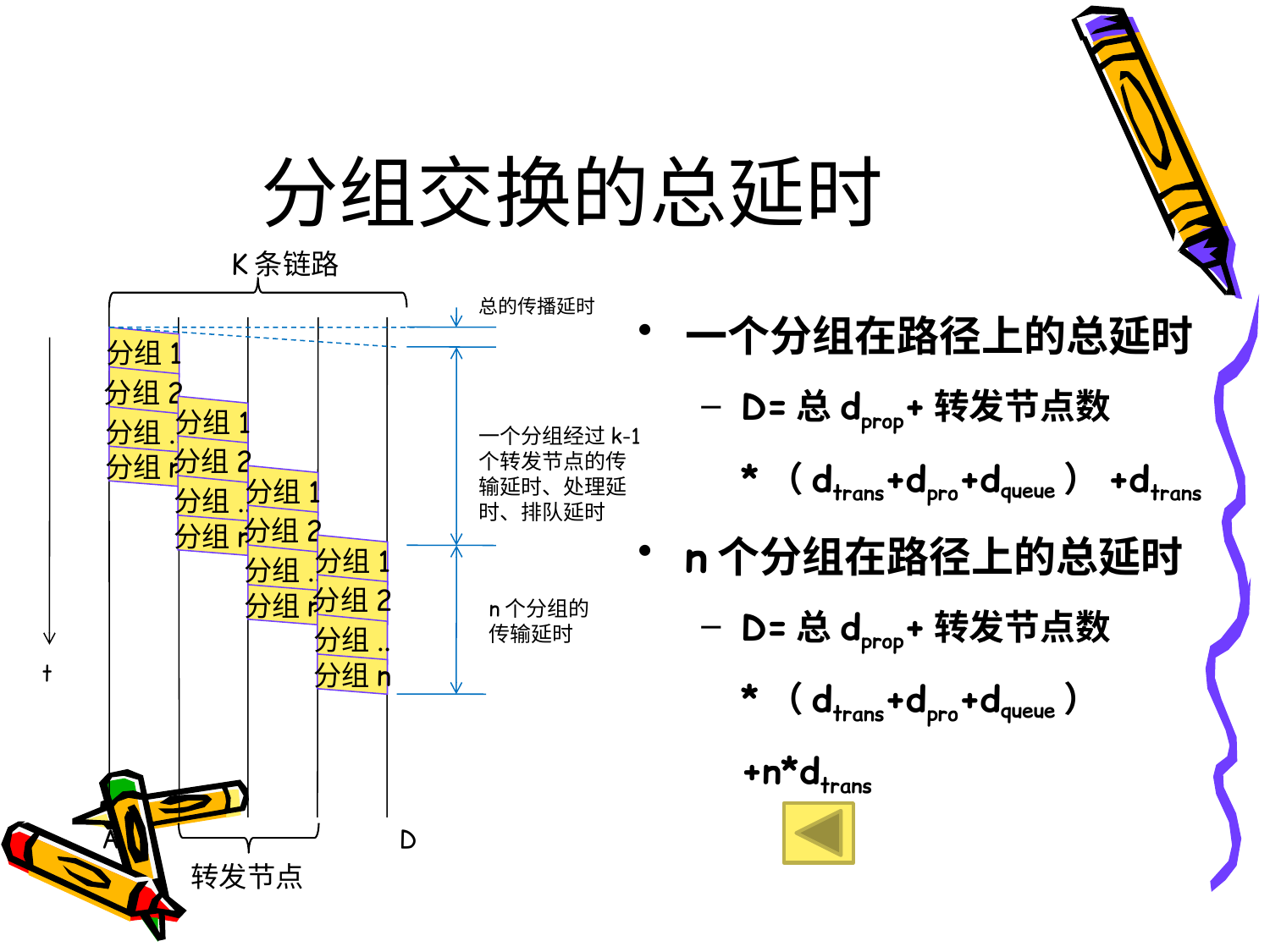

# 分组交换的总延时

K条链路
一个分组在路径上的总延时
D=总dprop+转发节点数*（dtrans+dpro+dqueue）+dtrans
n个分组在路径上的总延时
D=总dprop+转发节点数*（dtrans+dpro+dqueue）+n*dtrans
总的传播延时

分组1
分组2
分组..
分组n
分组1
分组2
分组..
分组n
一个分组经过k-1个转发节点的传输延时、处理延时、排队延时
分组1
分组2
分组..
分组n
分组1
分组2
分组..
分组n
n个分组的
传输延时
t

A
D
转发节点